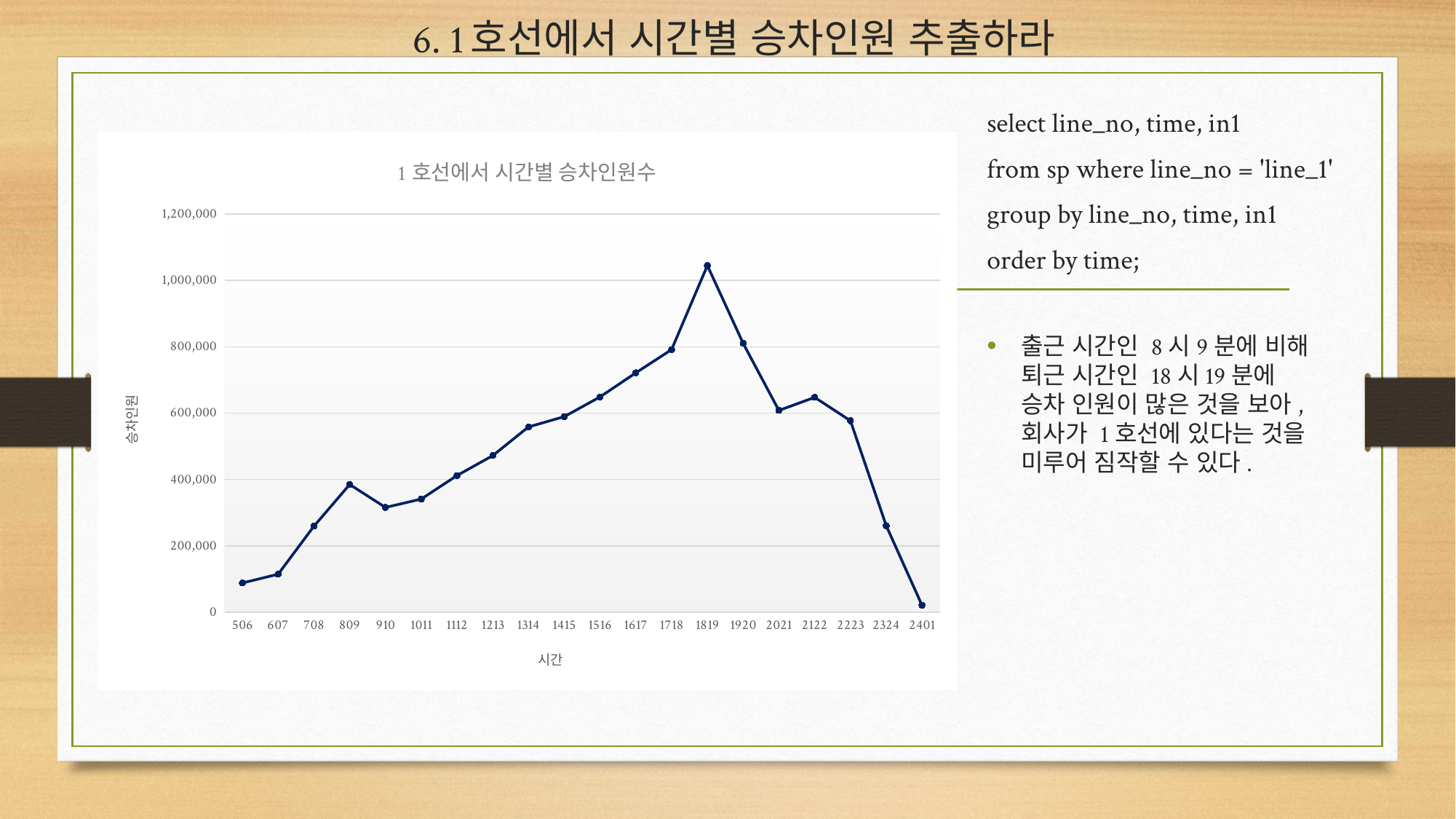

# 6. 1호선에서 시간별 승차인원 추출하라
select line_no, time, in1
from sp where line_no = 'line_1'
group by line_no, time, in1
order by time;

### Chart: 1호선에서 시간별 승차인원수

| Category | line_1 |
|---|---|
| 506 | 88136.0 |
| 607 | 114628.0 |
| 708 | 259282.0 |
| 809 | 384892.0 |
| 910 | 315797.0 |
| 1011 | 340972.0 |
| 1112 | 411897.0 |
| 1213 | 471989.0 |
| 1314 | 558377.0 |
| 1415 | 589343.0 |
| 1516 | 648960.0 |
| 1617 | 721442.0 |
| 1718 | 791417.0 |
| 1819 | 1044776.0 |
| 1920 | 810482.0 |
| 2021 | 608066.0 |
| 2122 | 647624.0 |
| 2223 | 576958.0 |
| 2324 | 260729.0 |
| 2401 | 21167.0 |
출근 시간인 8시9분에 비해
퇴근 시간인 18시19분에
승차 인원이 많은 것을 보아,
회사가 1호선에 있다는 것을 미루어 짐작할 수 있다.